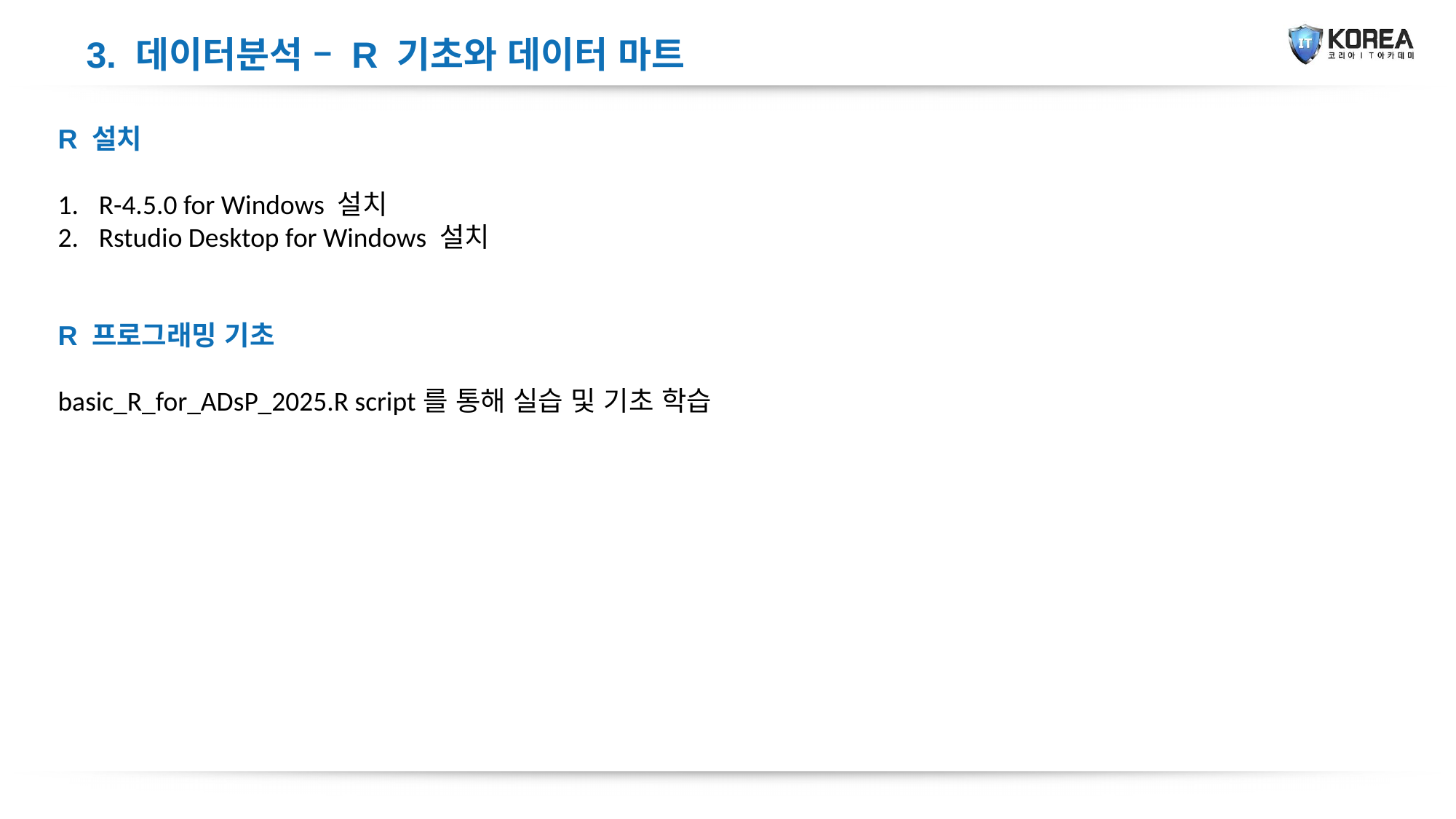

3. 데이터분석 – R 기초와 데이터 마트
R 설치

R-4.5.0 for Windows 설치
Rstudio Desktop for Windows 설치

R 프로그래밍 기초

basic_R_for_ADsP_2025.R script를 통해 실습 및 기초 학습